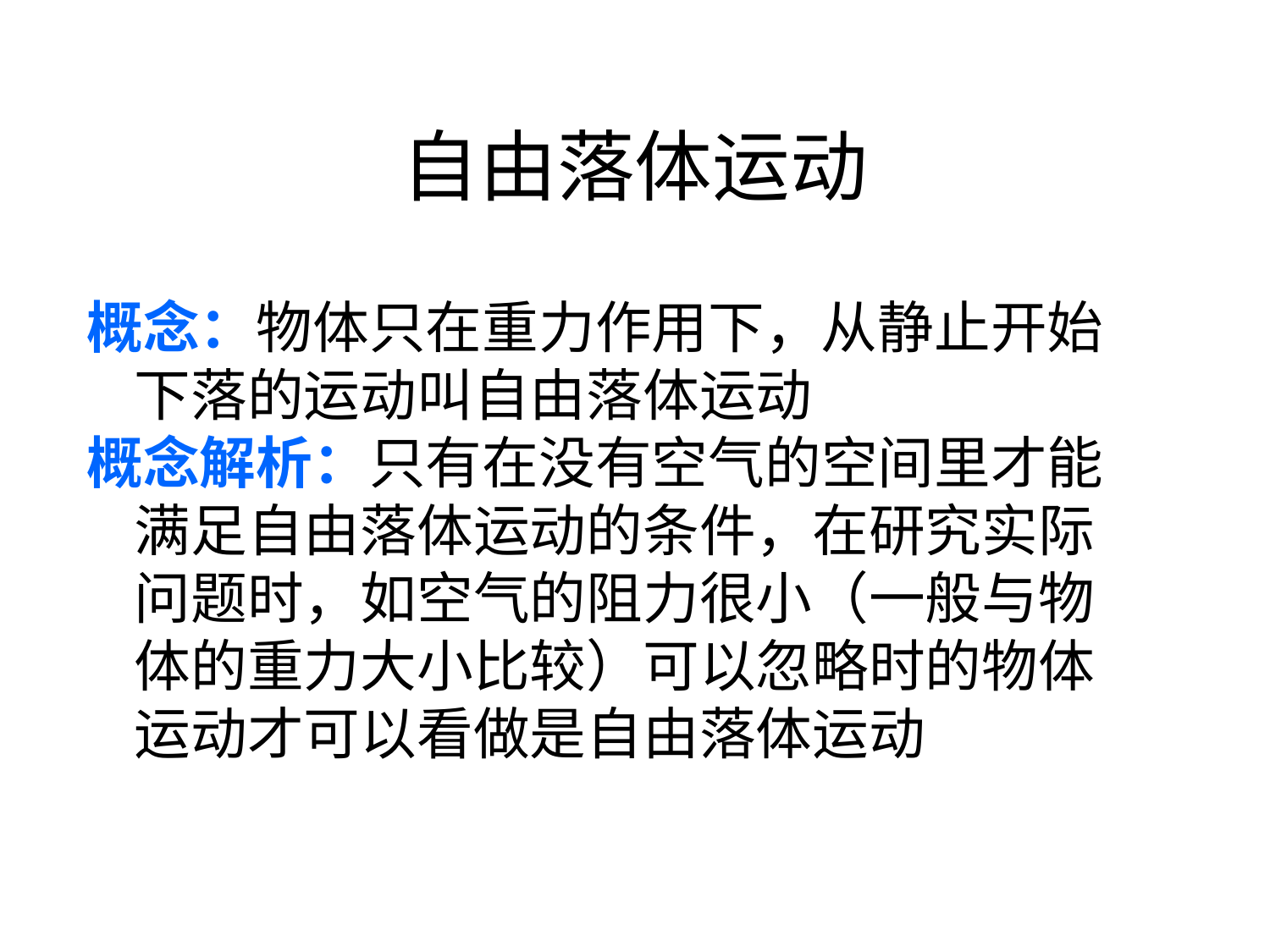

# 自由落体运动
概念：物体只在重力作用下，从静止开始 下落的运动叫自由落体运动
概念解析：只有在没有空气的空间里才能满足自由落体运动的条件，在研究实际问题时，如空气的阻力很小（一般与物体的重力大小比较）可以忽略时的物体运动才可以看做是自由落体运动